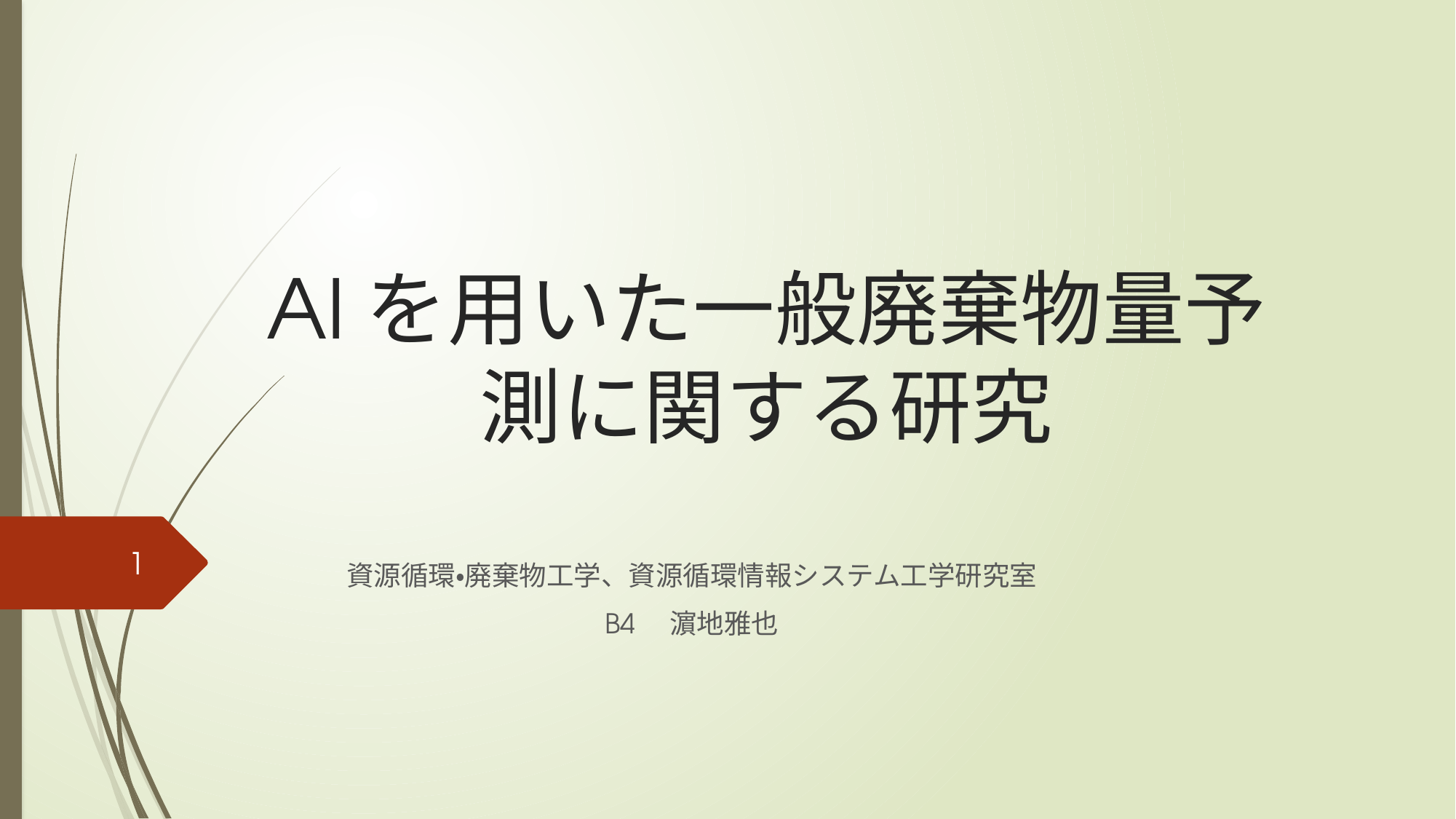

# AIを用いた一般廃棄物量予測に関する研究
1
資源循環・廃棄物工学、資源循環情報システム工学研究室
B4　濵地雅也